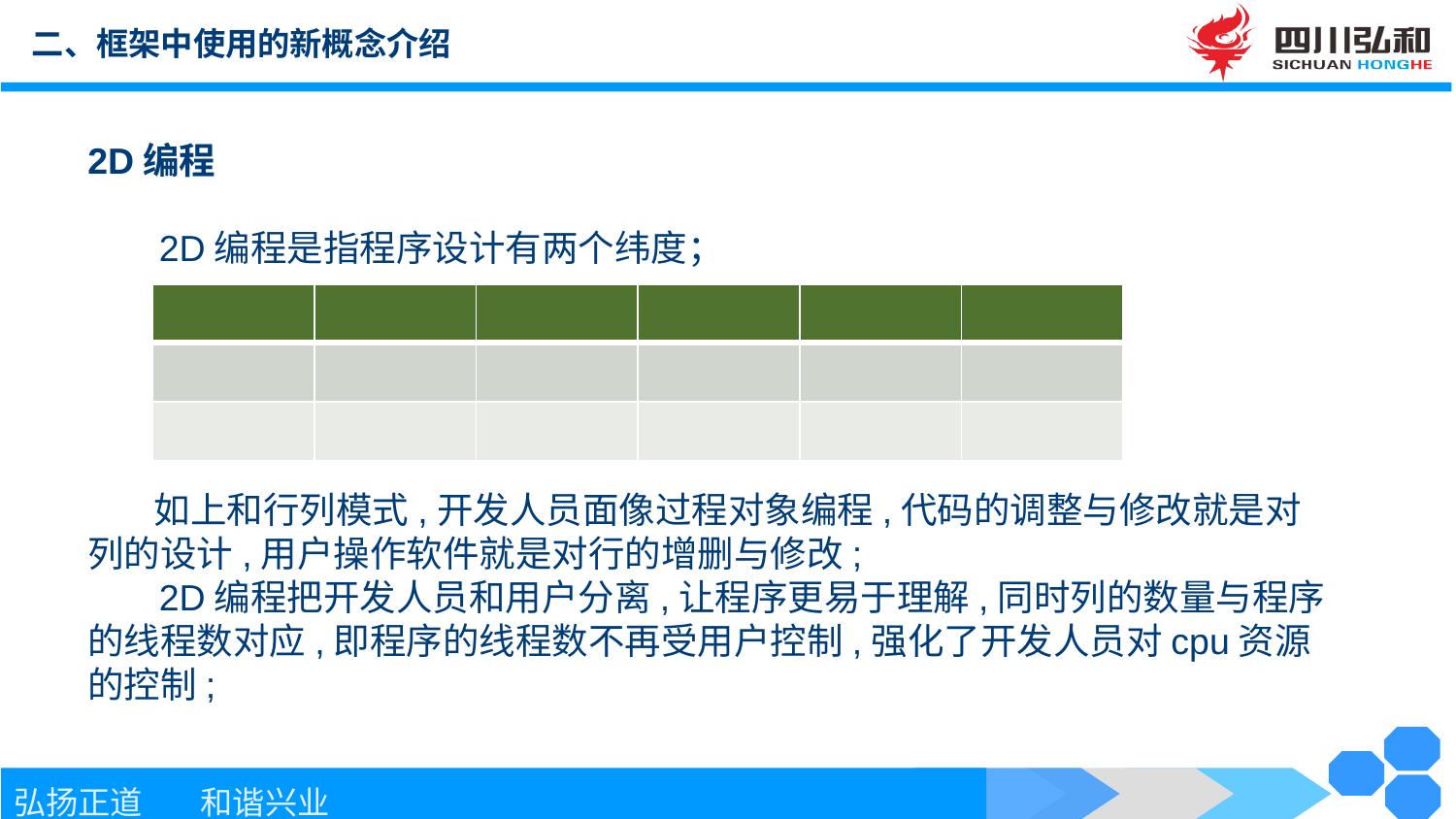

二、框架中使用的新概念介绍

2D编程

       2D编程是指程序设计有两个纬度；

       如上和行列模式,开发人员面像过程对象编程,代码的调整与修改就是对列的设计,用户操作软件就是对行的增删与修改;
       2D编程把开发人员和用户分离,让程序更易于理解,同时列的数量与程序的线程数对应,即程序的线程数不再受用户控制,强化了开发人员对cpu资源的控制;

|  |  |  |  |  |  |
| --- | --- | --- | --- | --- | --- |
|  |  |  |  |  |  |
|  |  |  |  |  |  |

Suitable for all category, Lorem Ipsum is not simply random text.